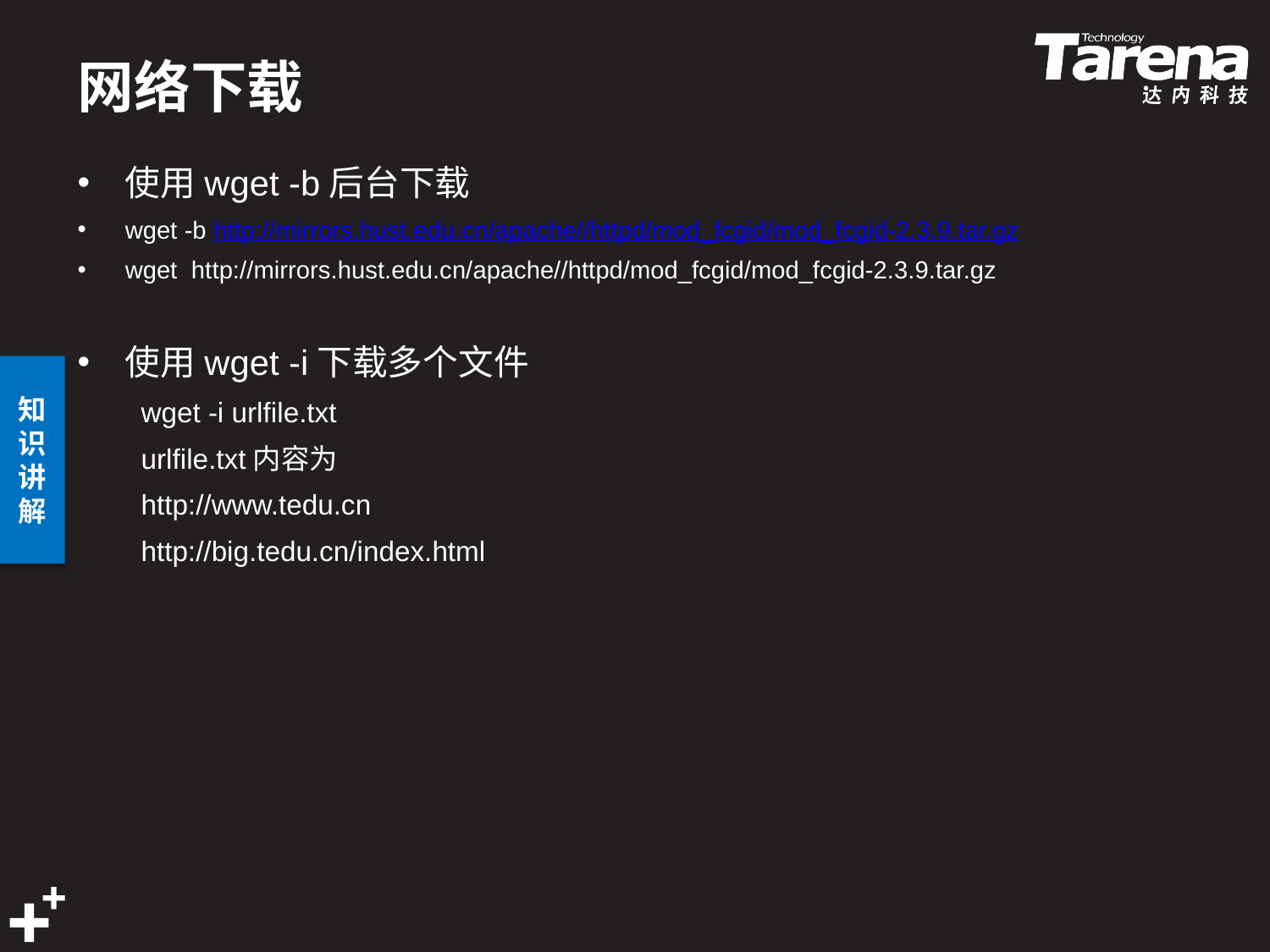

# 网络下载
使用wget -b后台下载
wget -b http://mirrors.hust.edu.cn/apache//httpd/mod_fcgid/mod_fcgid-2.3.9.tar.gz
wget  http://mirrors.hust.edu.cn/apache//httpd/mod_fcgid/mod_fcgid-2.3.9.tar.gz

使用wget -i下载多个文件
wget -i urlfile.txt
urlfile.txt内容为
http://www.tedu.cn
http://big.tedu.cn/index.html